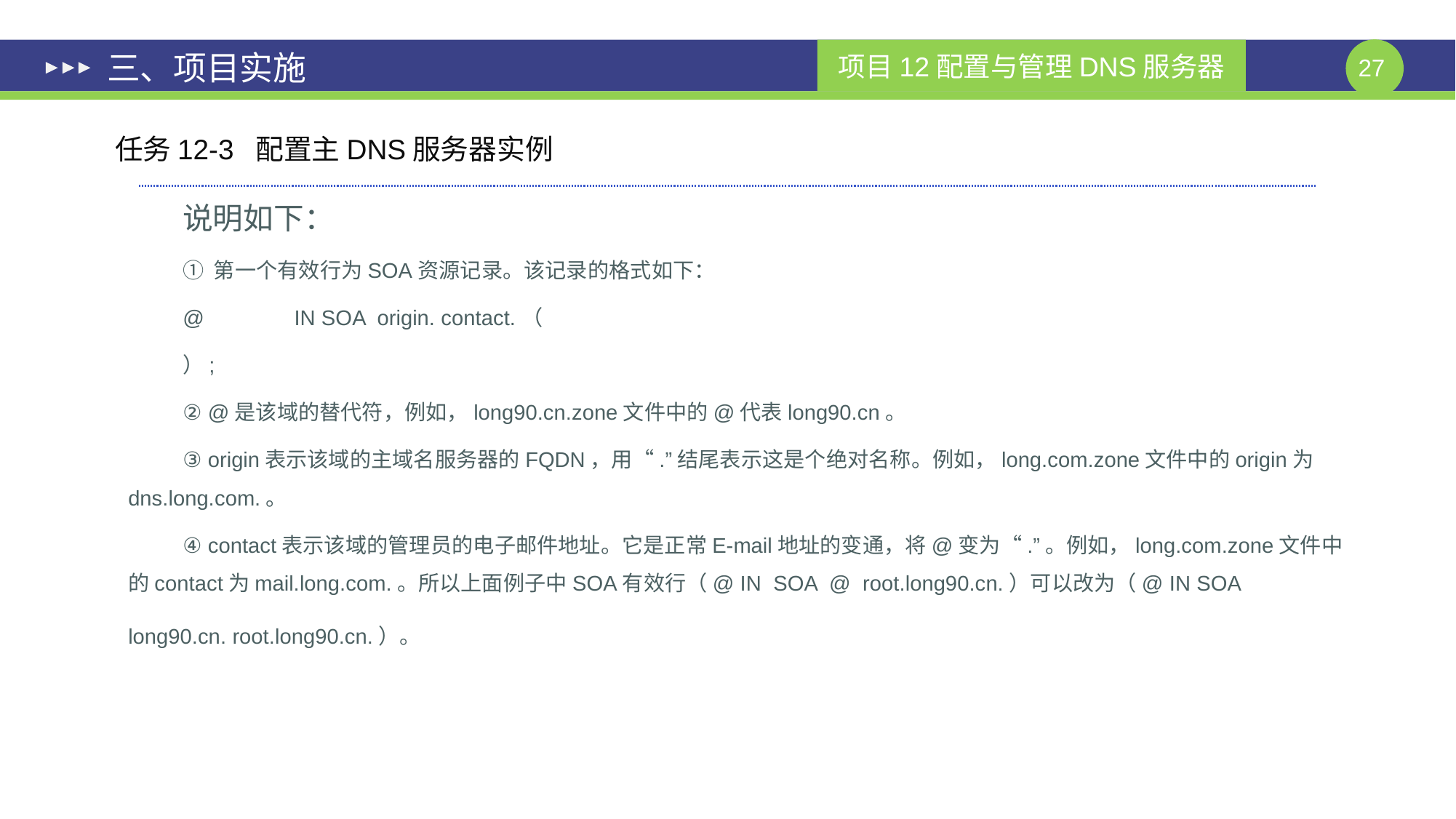

# 三、项目实施
任务12-3  配置主DNS服务器实例
说明如下：
① 第一个有效行为SOA资源记录。该记录的格式如下：
@               IN SOA  origin. contact.（
）;
② @是该域的替代符，例如，long90.cn.zone文件中的@代表long90.cn。
③ origin表示该域的主域名服务器的FQDN，用“.”结尾表示这是个绝对名称。例如，long.com.zone文件中的origin为dns.long.com.。
④ contact表示该域的管理员的电子邮件地址。它是正常E-mail地址的变通，将@变为“.”。例如，long.com.zone文件中的contact为mail.long.com.。所以上面例子中SOA有效行（@ IN  SOA  @  root.long90.cn.）可以改为（@ IN SOA long90.cn. root.long90.cn.）。